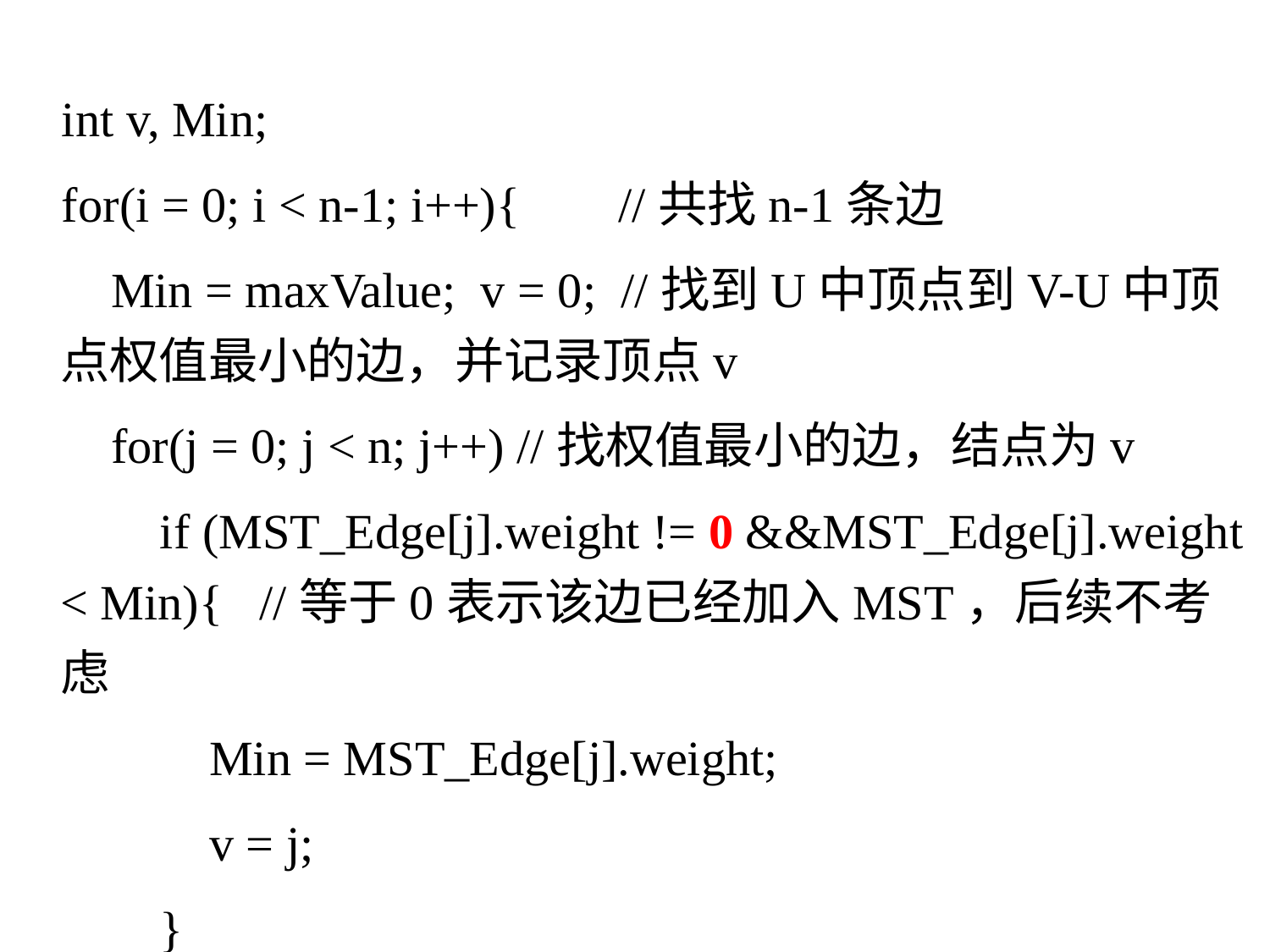

int v, Min;
    for(i = 0; i < n-1; i++){        //共找n-1条边
        Min = maxValue;  v = 0;  //找到U中顶点到V-U中顶点权值最小的边，并记录顶点v
        for(j = 0; j < n; j++) //找权值最小的边，结点为v
            if (MST_Edge[j].weight != 0 &&MST_Edge[j].weight < Min){   //等于0表示该边已经加入MST，后续不考虑
                Min = MST_Edge[j].weight;
                v = j;
            }